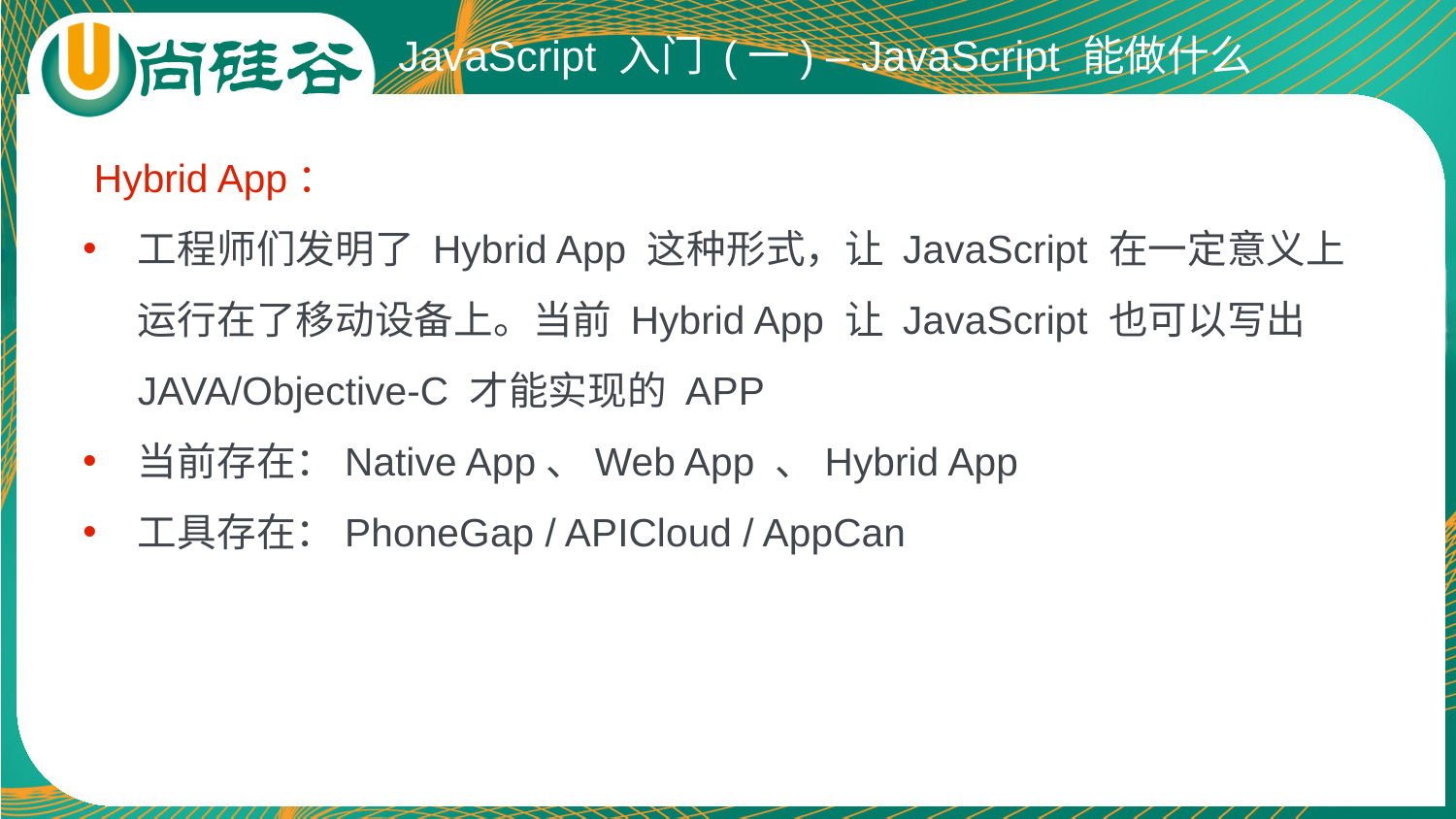

# JavaScript 入门 (一) – JavaScript 能做什么
 Hybrid App：
工程师们发明了 Hybrid App 这种形式，让 JavaScript 在一定意义上运行在了移动设备上。当前 Hybrid App 让 JavaScript 也可以写出 JAVA/Objective-C 才能实现的 APP
当前存在：Native App、Web App 、Hybrid App
工具存在：PhoneGap / APICloud / AppCan